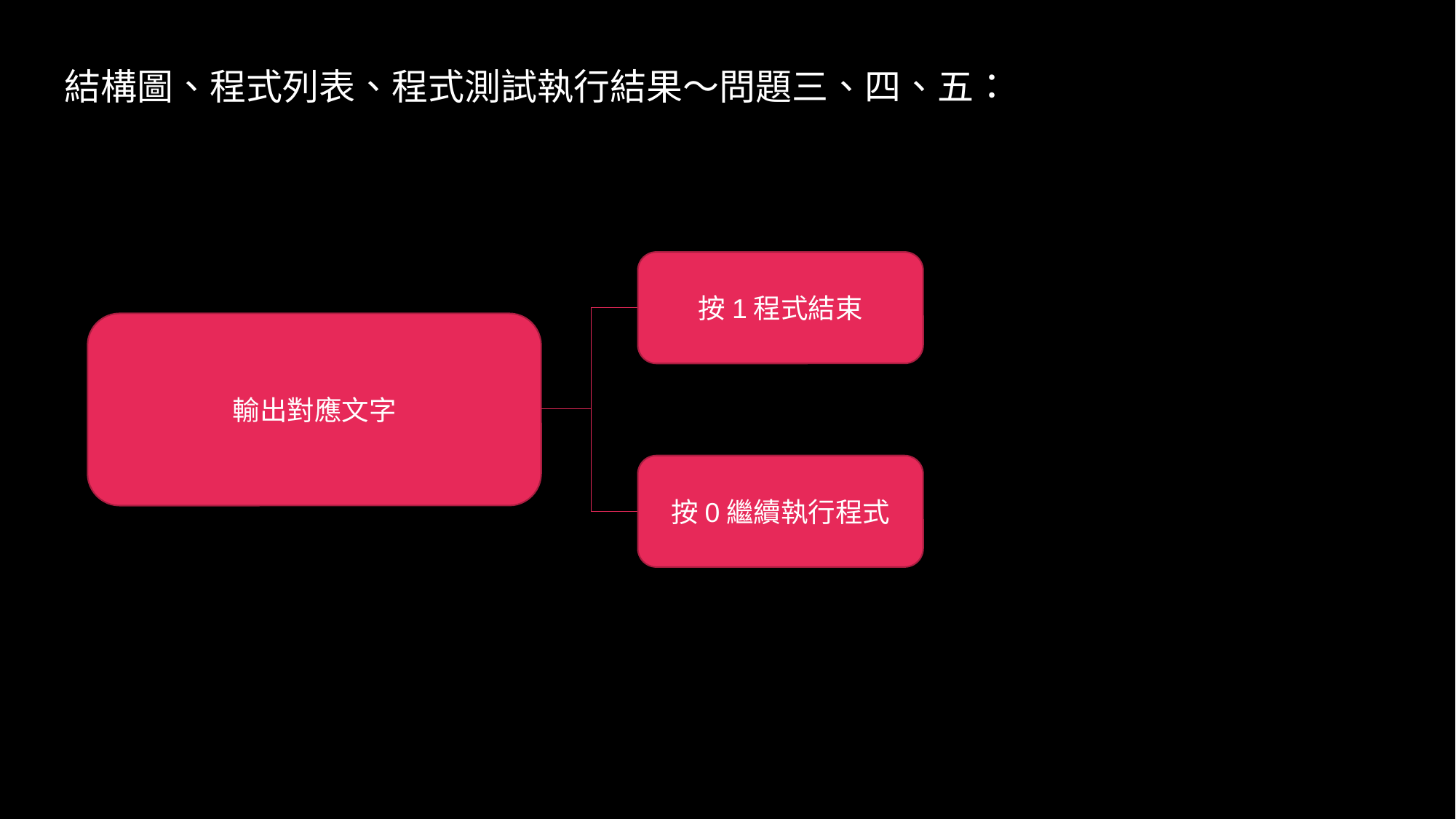

結構圖、程式列表、程式測試執行結果～問題三、四、五：
按1程式結束
按0繼續執行程式
輸出對應文字